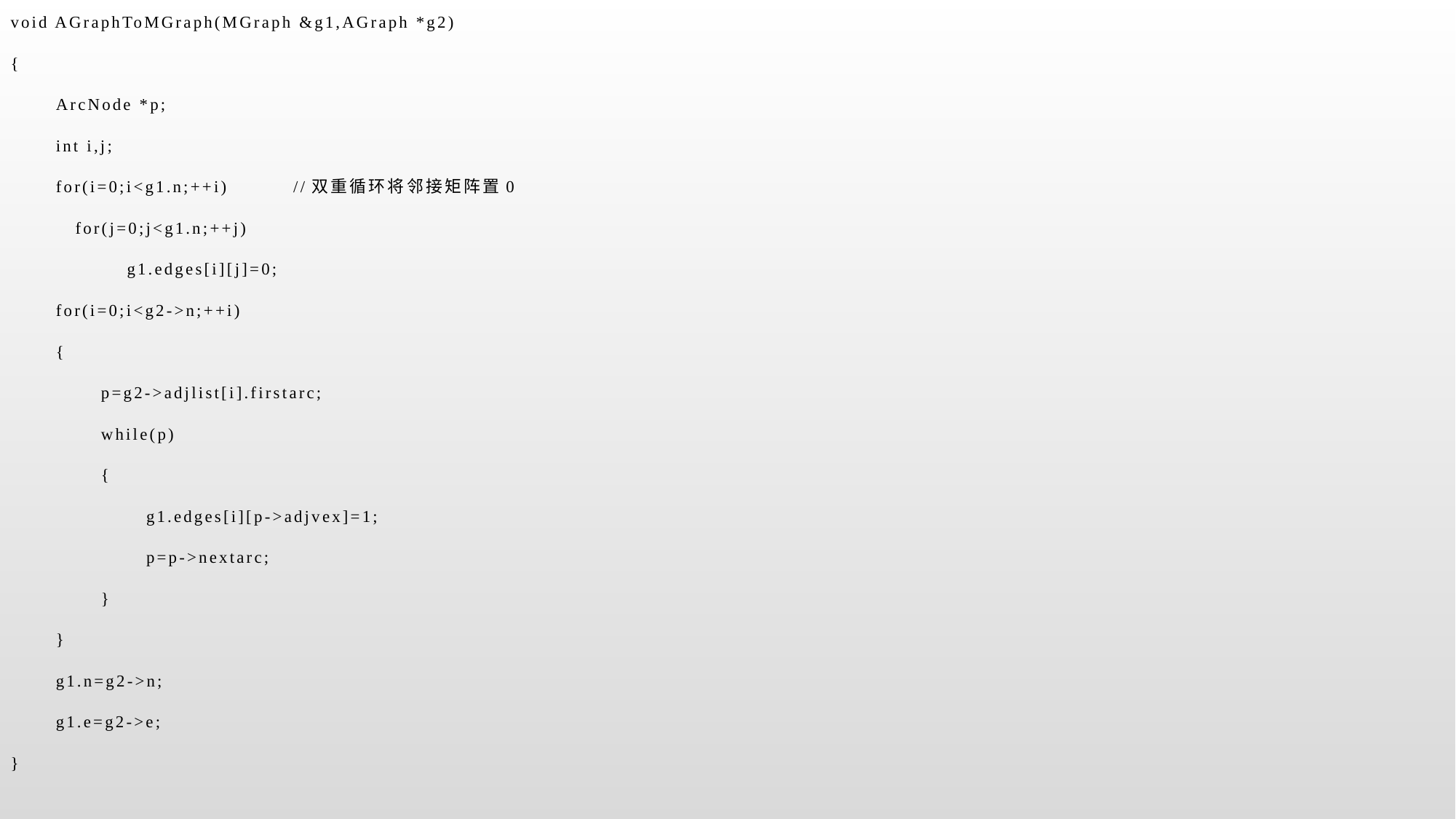

void AGraphToMGraph(MGraph &g1,AGraph *g2)
{
       ArcNode *p;
       int i,j;
       for(i=0;i<g1.n;++i)          //双重循环将邻接矩阵置0
          for(j=0;j<g1.n;++j)
                  g1.edges[i][j]=0;
       for(i=0;i<g2->n;++i)
       {
              p=g2->adjlist[i].firstarc;
              while(p)
              {
                     g1.edges[i][p->adjvex]=1;
                     p=p->nextarc;
              }
       }
       g1.n=g2->n;
       g1.e=g2->e;
}